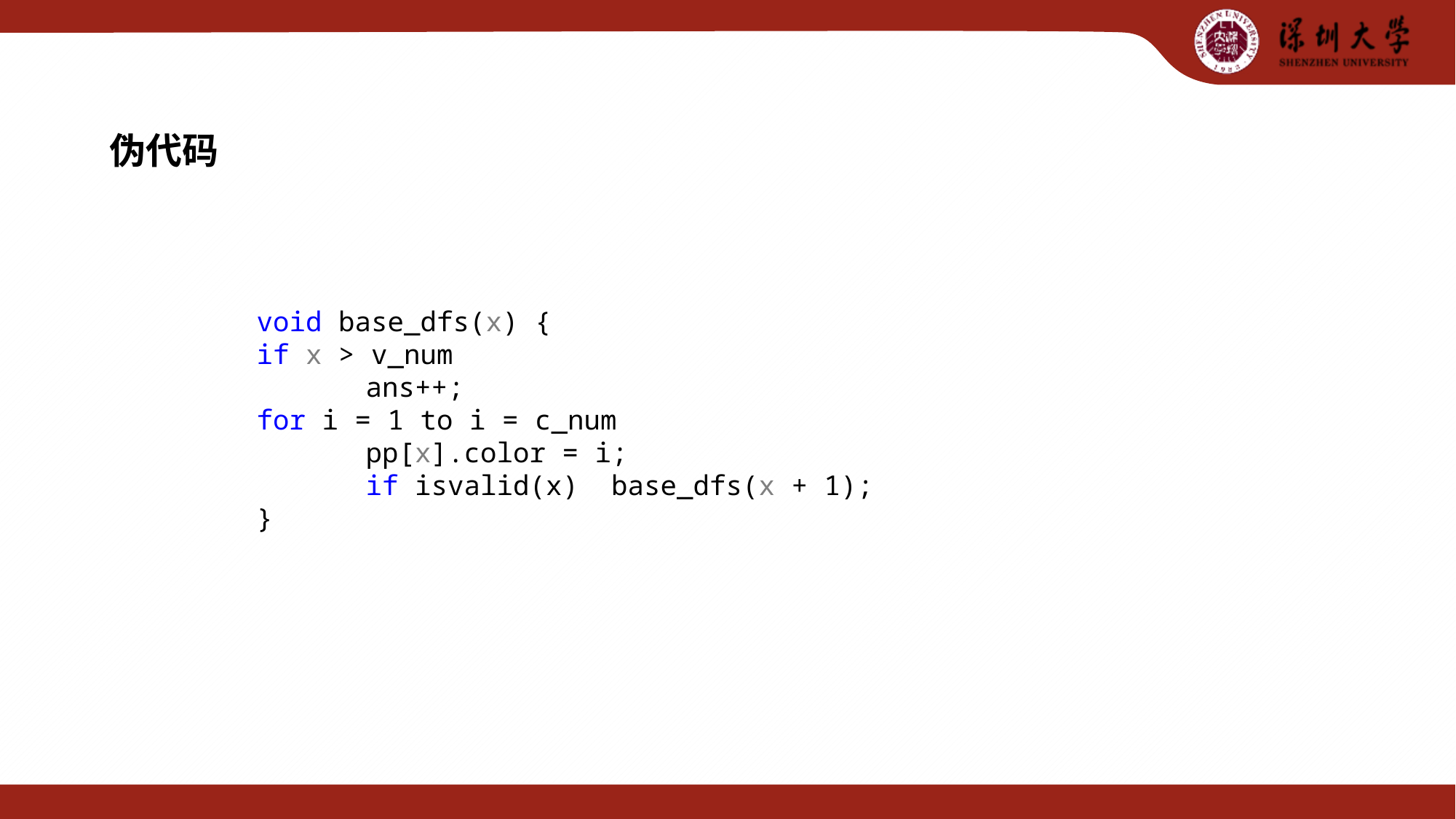

伪代码
void base_dfs(x) {
if x > v_num
	ans++;
for i = 1 to i = c_num
	pp[x].color = i;
	if isvalid(x)  base_dfs(x + 1);
}